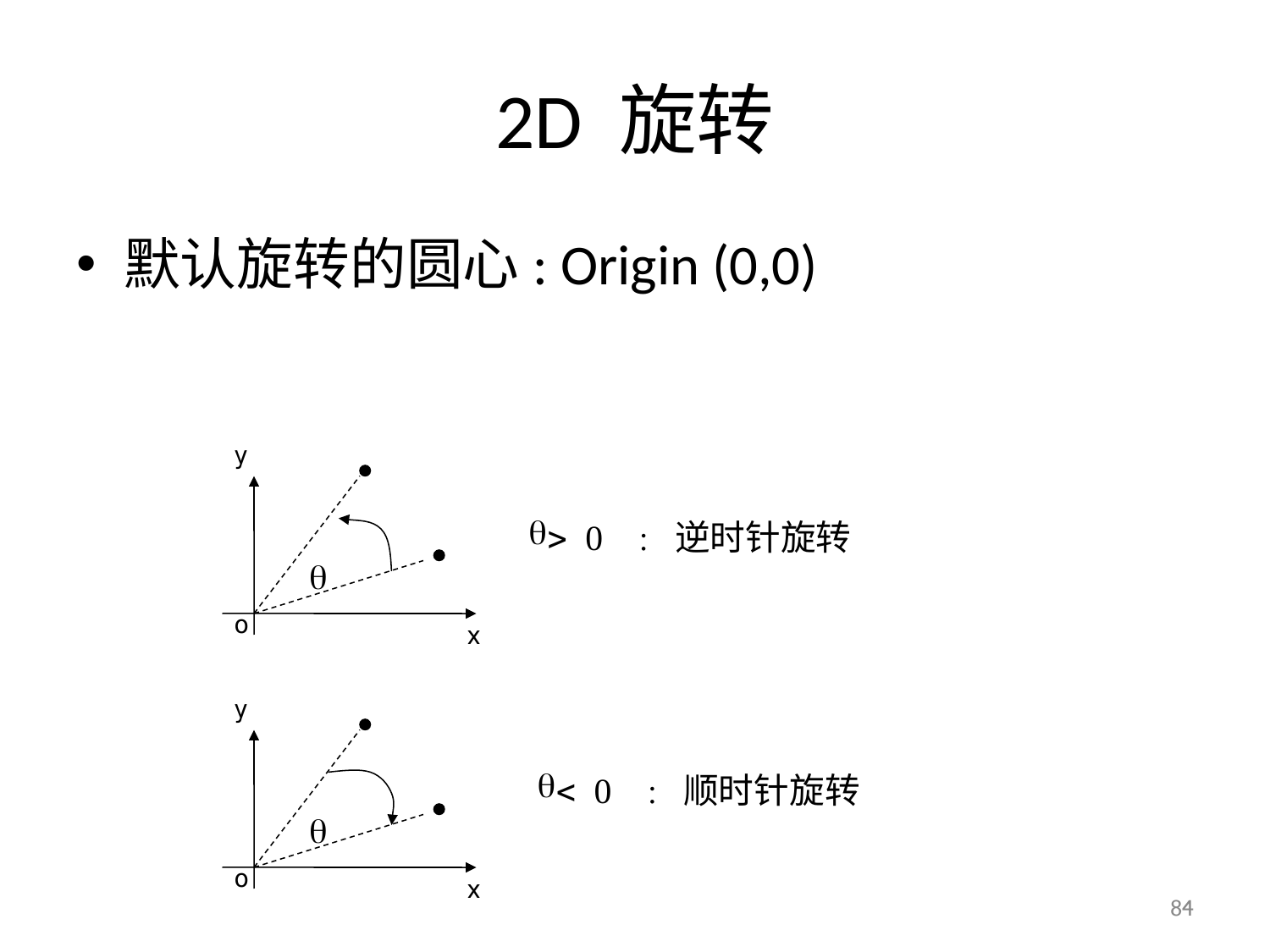

# 2D 旋转
默认旋转的圆心: Origin (0,0)
y

> 0  : 逆时针旋转

θ

o
x
y

θ

< 0  : 顺时针旋转
o
x
84